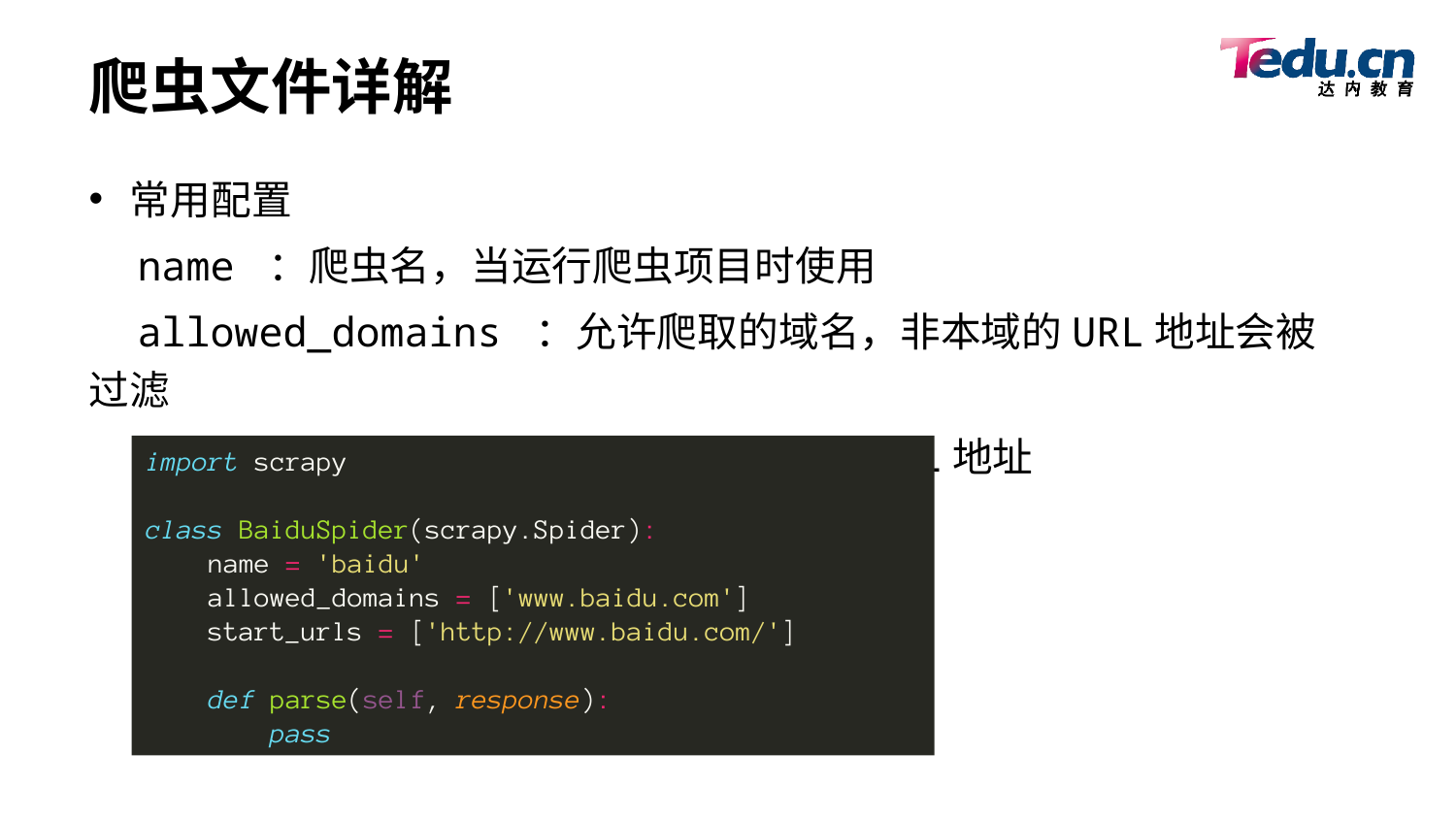

# 爬虫文件详解
常用配置
  name ：爬虫名，当运行爬虫项目时使用
  allowed_domains ：允许爬取的域名，非本域的URL地址会被过滤
  start_urls ：爬虫项目启动时起始的URL地址
import scrapy
class BaiduSpider(scrapy.Spider):
    name = 'baidu'
    allowed_domains = ['www.baidu.com']
    start_urls = ['http://www.baidu.com/']
    def parse(self, response):
        pass